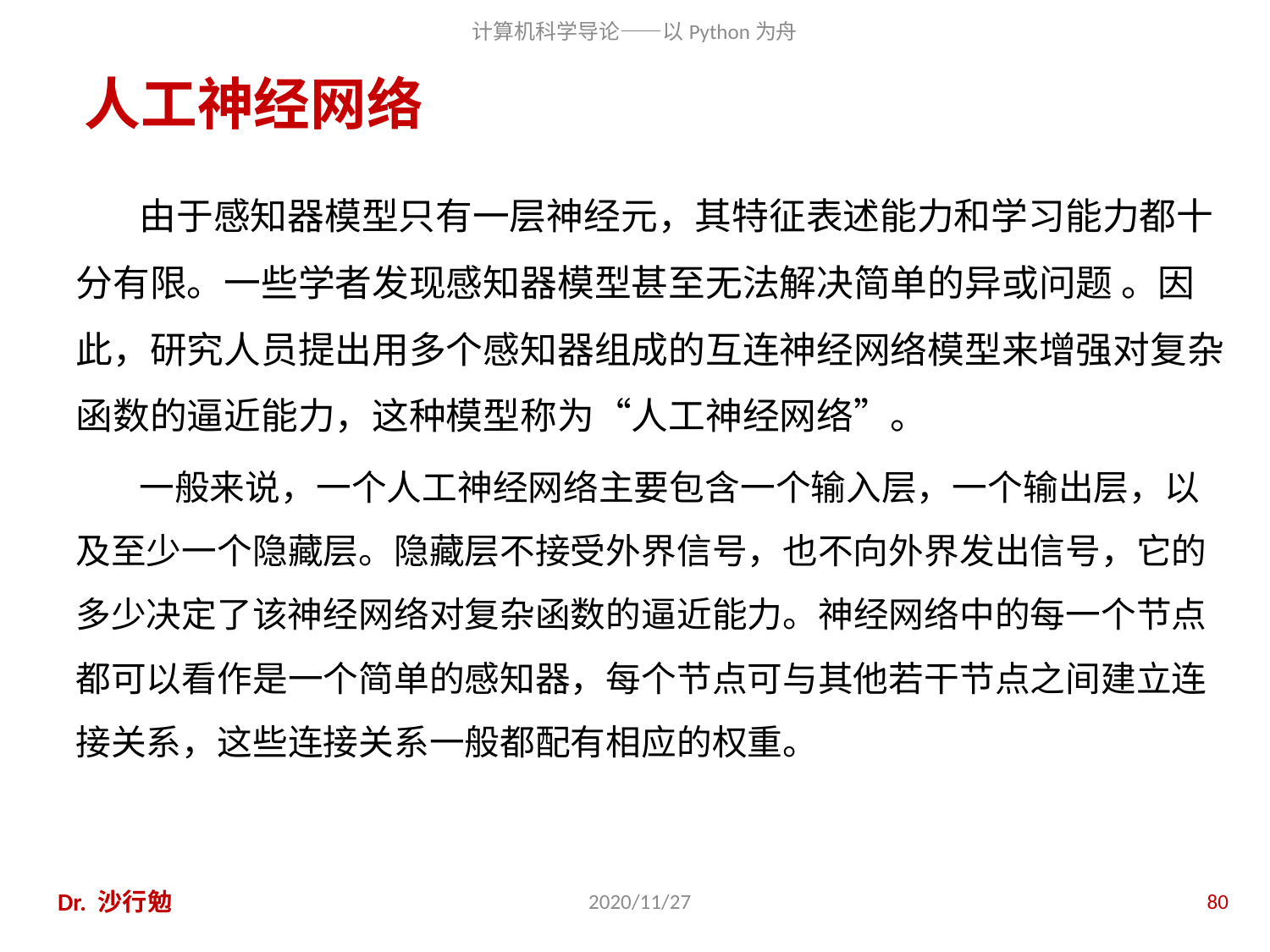

# 人工神经网络
由于感知器模型只有一层神经元，其特征表述能力和学习能力都十分有限。一些学者发现感知器模型甚至无法解决简单的异或问题 。因此，研究人员提出用多个感知器组成的互连神经网络模型来增强对复杂函数的逼近能力，这种模型称为“人工神经网络”。
一般来说，一个人工神经网络主要包含一个输入层，一个输出层，以及至少一个隐藏层。隐藏层不接受外界信号，也不向外界发出信号，它的多少决定了该神经网络对复杂函数的逼近能力。神经网络中的每一个节点都可以看作是一个简单的感知器，每个节点可与其他若干节点之间建立连接关系，这些连接关系一般都配有相应的权重。
Dr. 沙行勉
2020/11/27
80